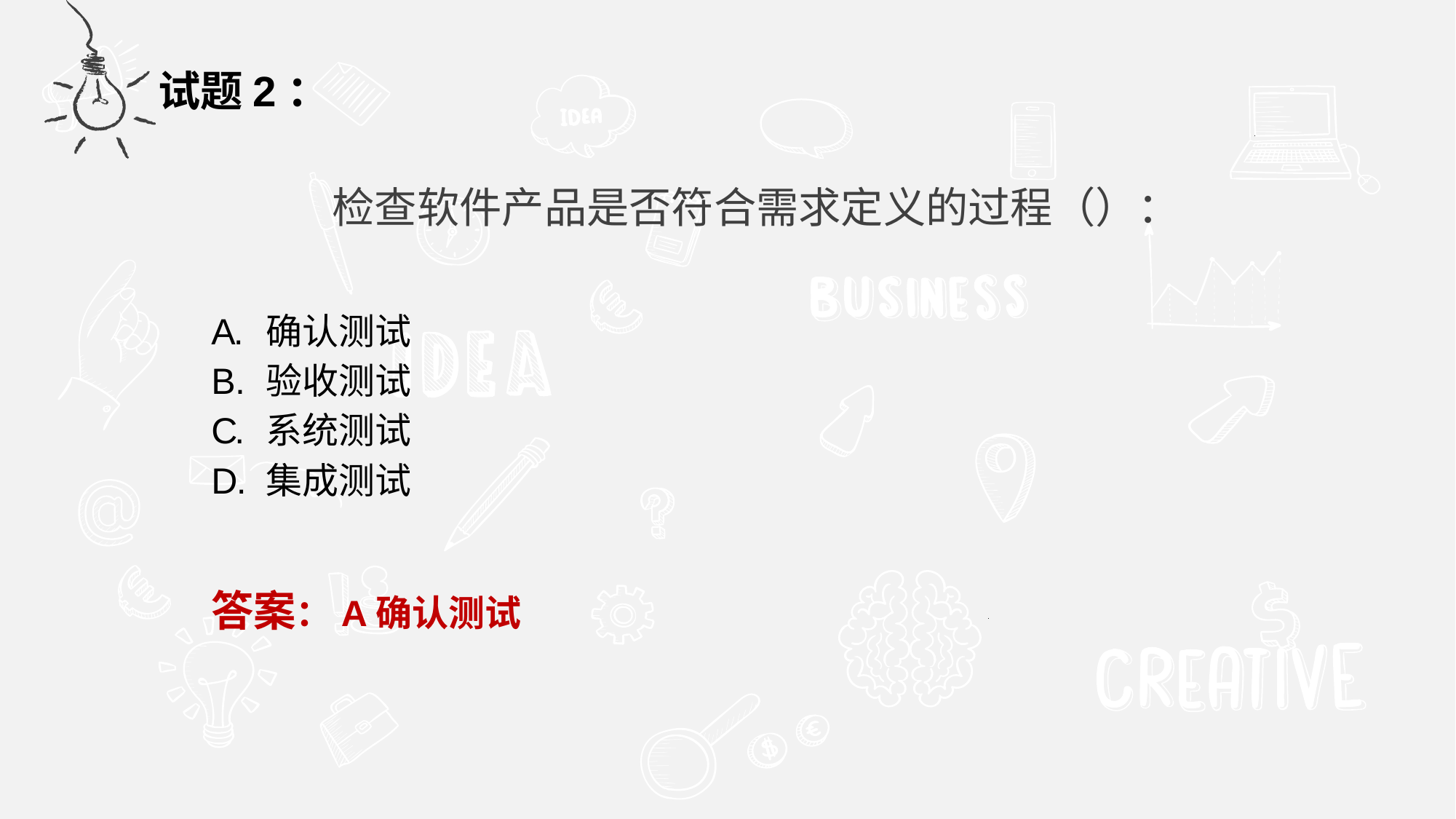

试题2：
检查软件产品是否符合需求定义的过程（）：
确认测试
验收测试
系统测试
集成测试
答案：A确认测试